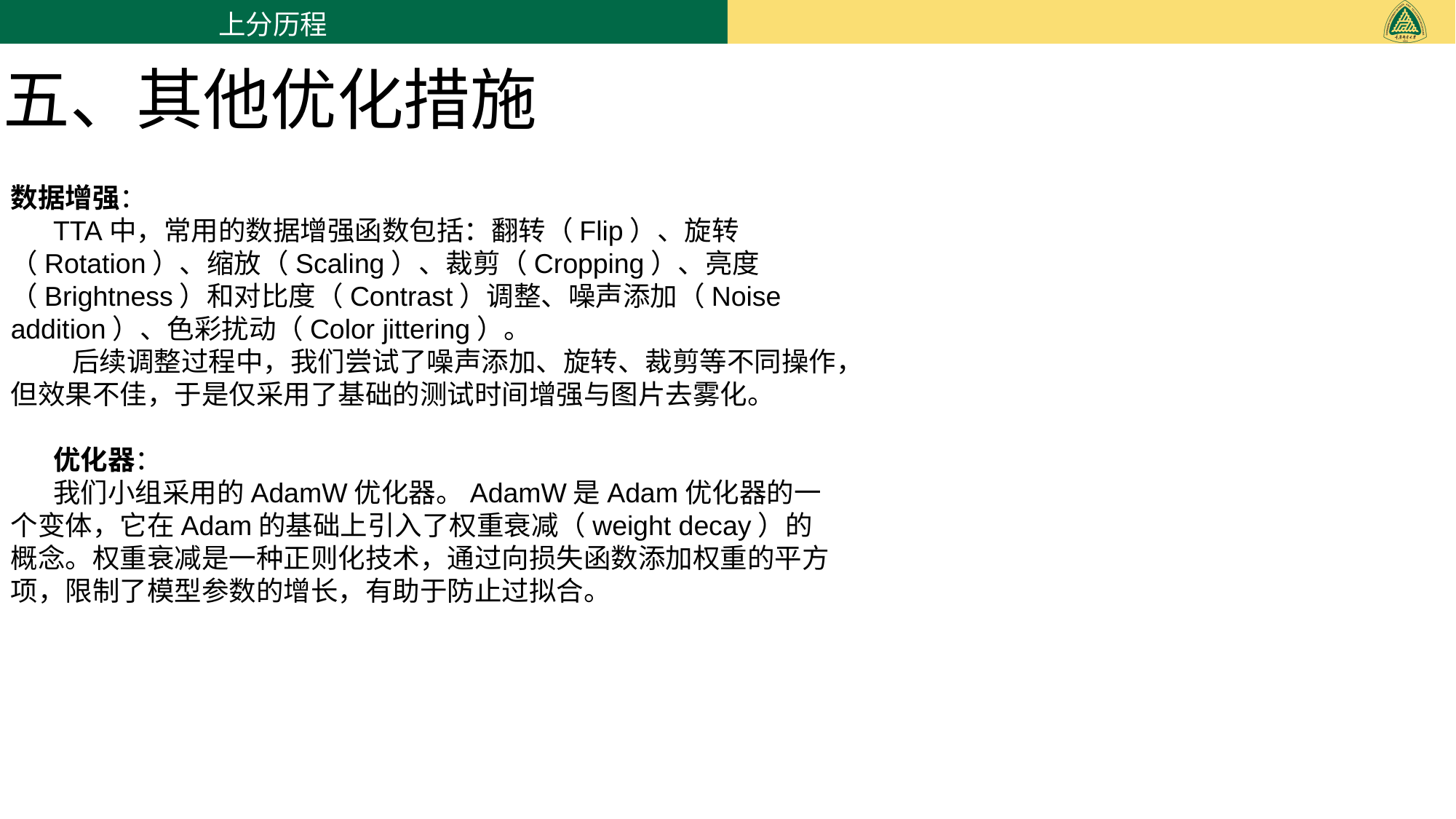

上分历程
# 五、其他优化措施
数据增强：
TTA中，常用的数据增强函数包括：翻转（Flip）、旋转（Rotation）、缩放（Scaling）、裁剪（Cropping）、亮度（Brightness）和对比度（Contrast）调整、噪声添加（Noise addition）、色彩扰动（Color jittering）。
  后续调整过程中，我们尝试了噪声添加、旋转、裁剪等不同操作，但效果不佳，于是仅采用了基础的测试时间增强与图片去雾化。

优化器：
我们小组采用的AdamW优化器。AdamW是Adam优化器的一个变体，它在Adam的基础上引入了权重衰减（weight decay）的概念。权重衰减是一种正则化技术，通过向损失函数添加权重的平方项，限制了模型参数的增长，有助于防止过拟合。